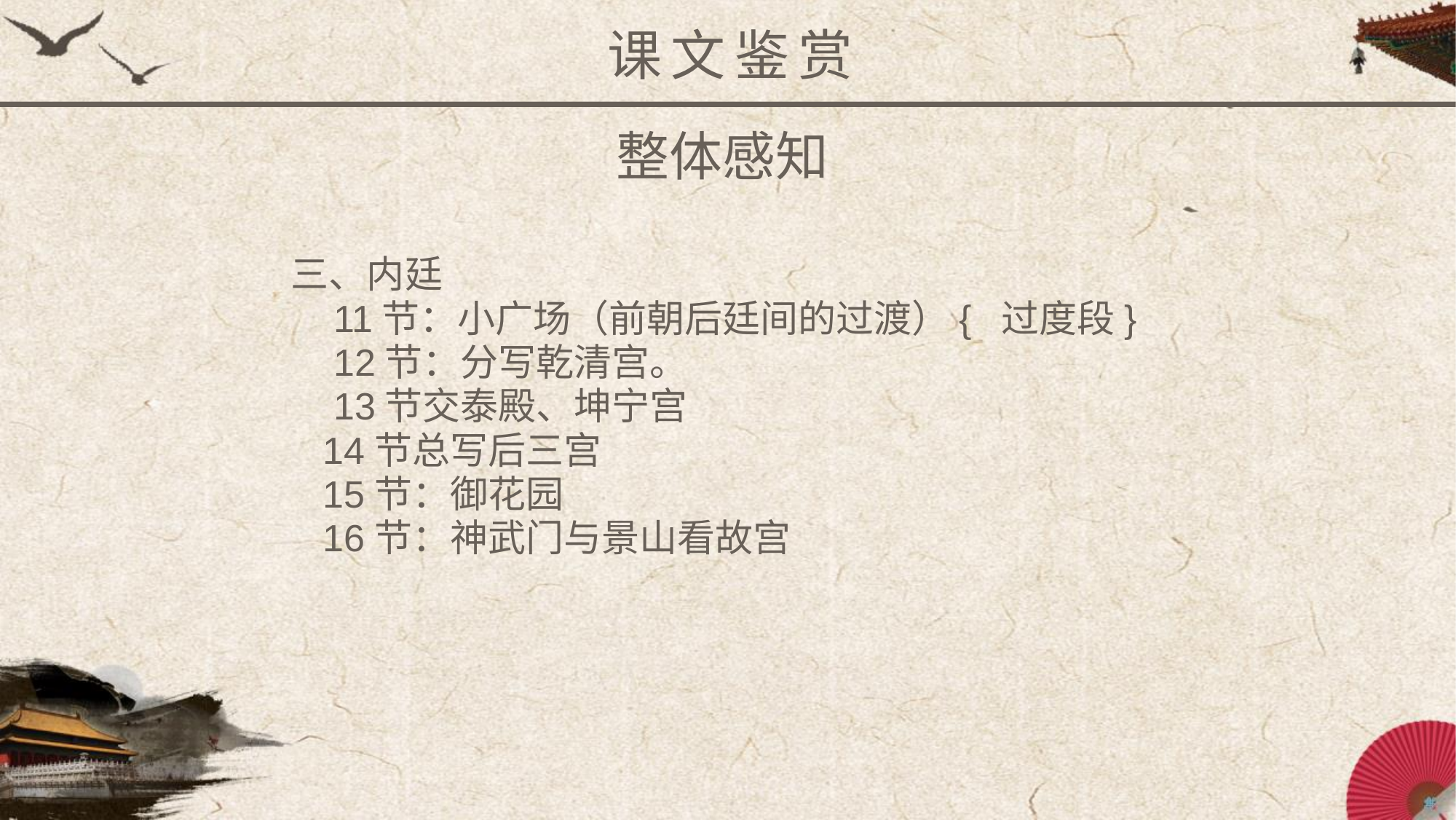

课文鉴赏

整体感知
三、内廷
    11节：小广场（前朝后廷间的过渡）{  过度段}
    12节：分写乾清宫。
    13节交泰殿、坤宁宫
   14节总写后三宫
   15节：御花园
   16节：神武门与景山看故宫